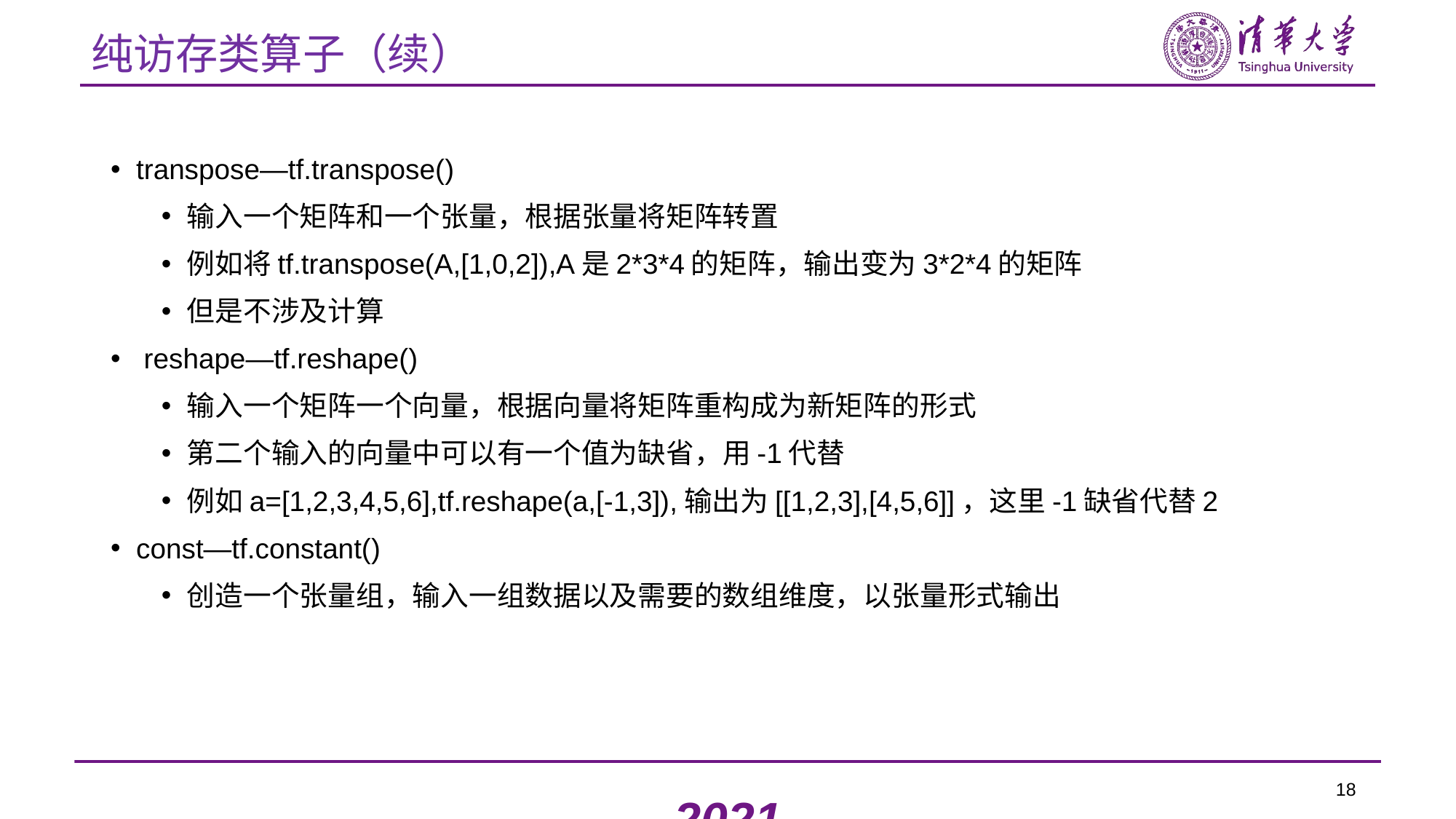

# 纯访存类算子（续）
transpose—tf.transpose()
输入一个矩阵和一个张量，根据张量将矩阵转置
例如将tf.transpose(A,[1,0,2]),A是2*3*4的矩阵，输出变为3*2*4的矩阵
但是不涉及计算
 reshape—tf.reshape()
输入一个矩阵一个向量，根据向量将矩阵重构成为新矩阵的形式
第二个输入的向量中可以有一个值为缺省，用-1代替
例如a=[1,2,3,4,5,6],tf.reshape(a,[-1,3]),输出为[[1,2,3],[4,5,6]]，这里-1缺省代替2
const—tf.constant()
创造一个张量组，输入一组数据以及需要的数组维度，以张量形式输出

18